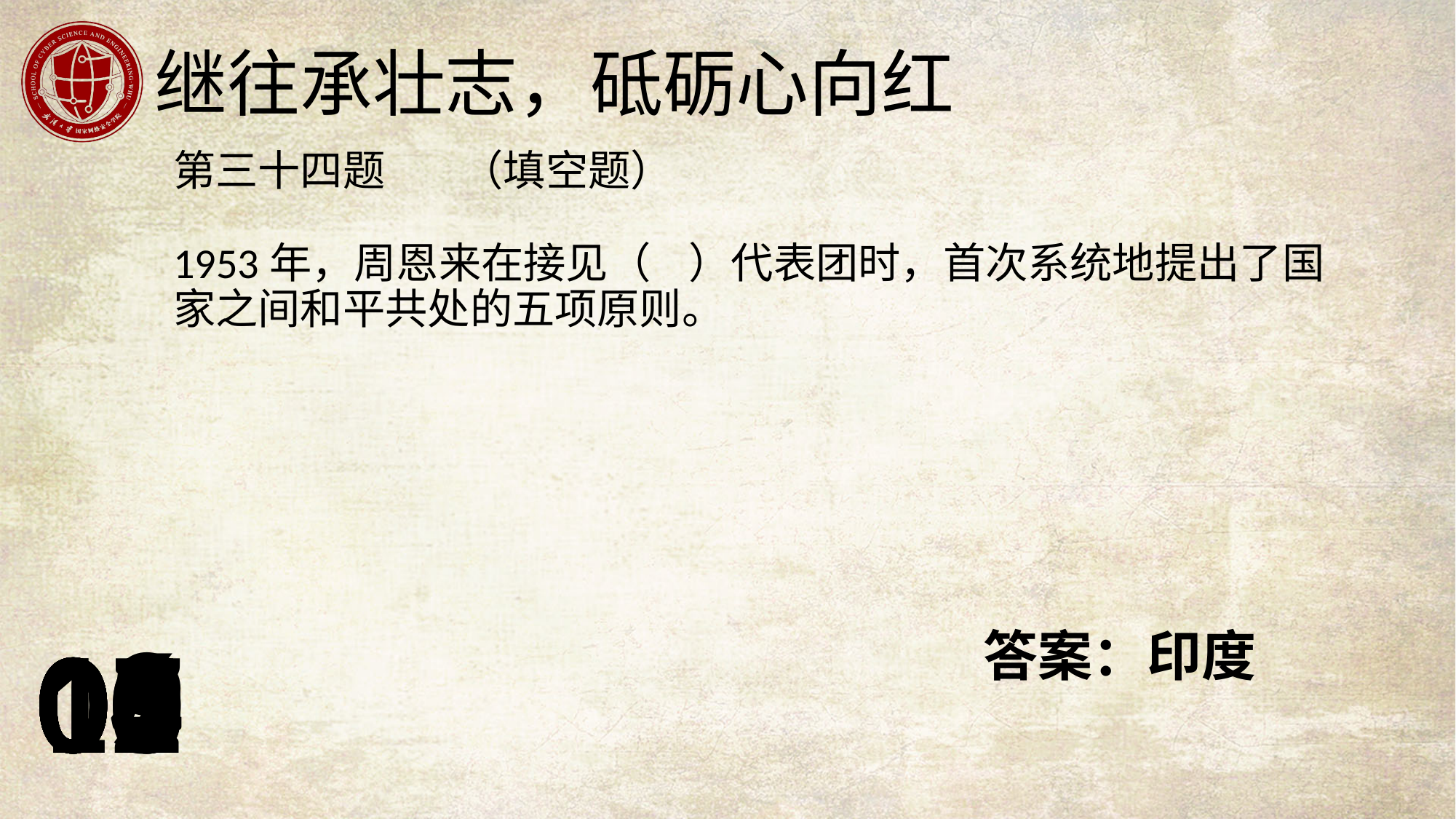

第三十四题        （填空题）
1953年，周恩来在接见（    ）代表团时，首次系统地提出了国家之间和平共处的五项原则。
答案：印度